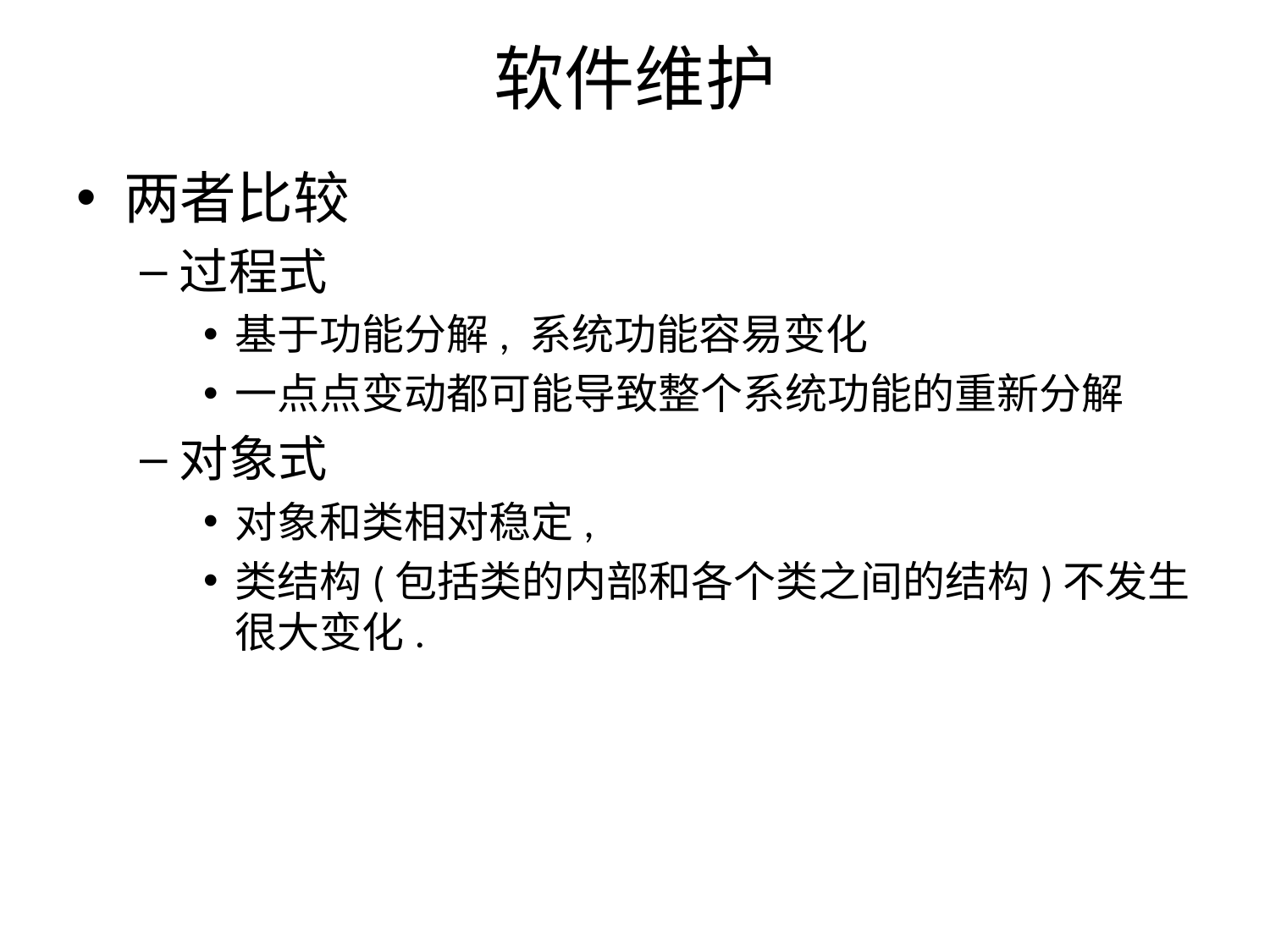

# 软件维护
两者比较
过程式
基于功能分解, 系统功能容易变化
一点点变动都可能导致整个系统功能的重新分解
对象式
对象和类相对稳定,
类结构(包括类的内部和各个类之间的结构)不发生很大变化.